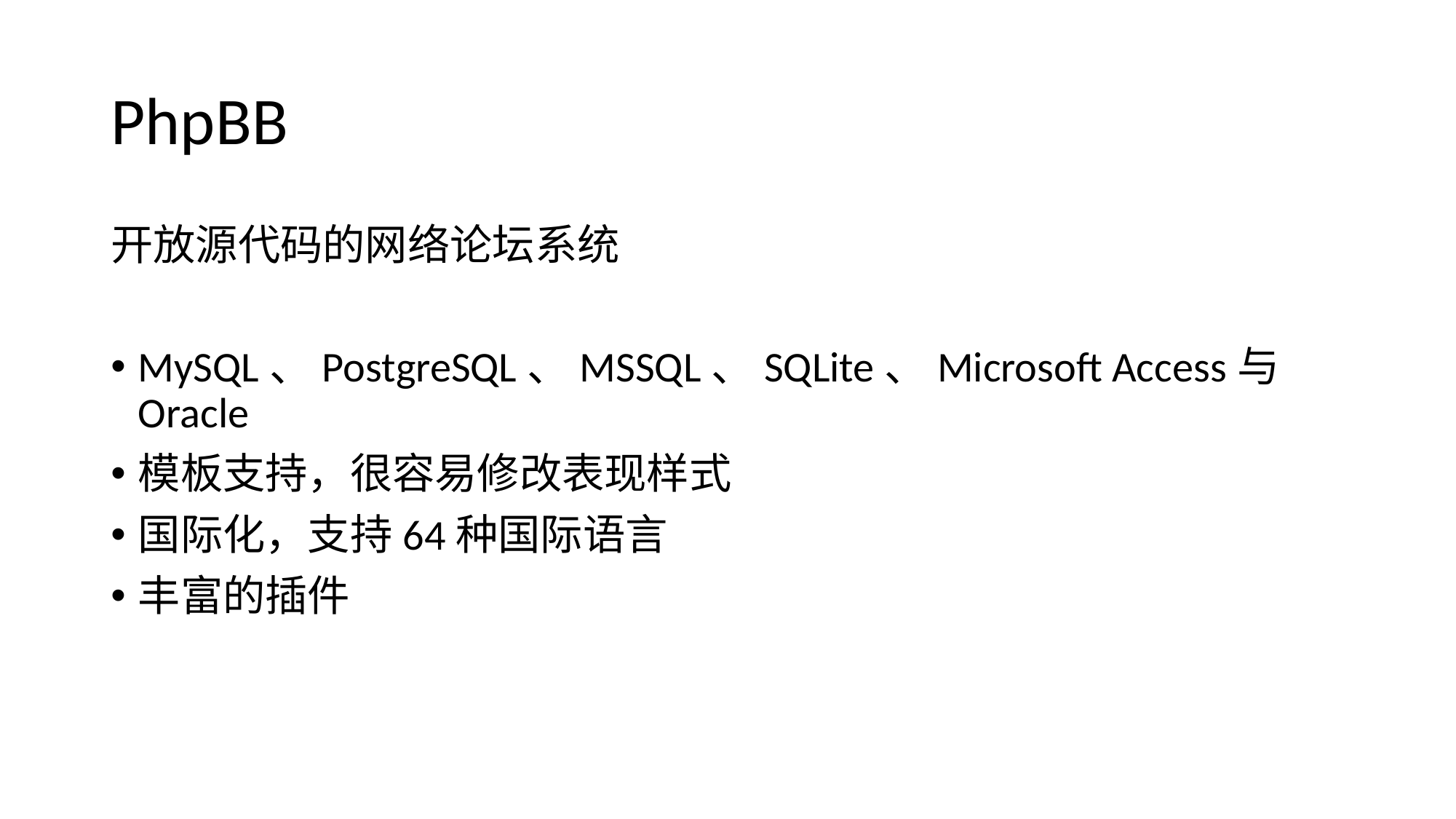

# PhpBB
开放源代码的网络论坛系统

MySQL、PostgreSQL、MSSQL、SQLite、Microsoft Access与Oracle
模板支持，很容易修改表现样式
国际化，支持64种国际语言
丰富的插件